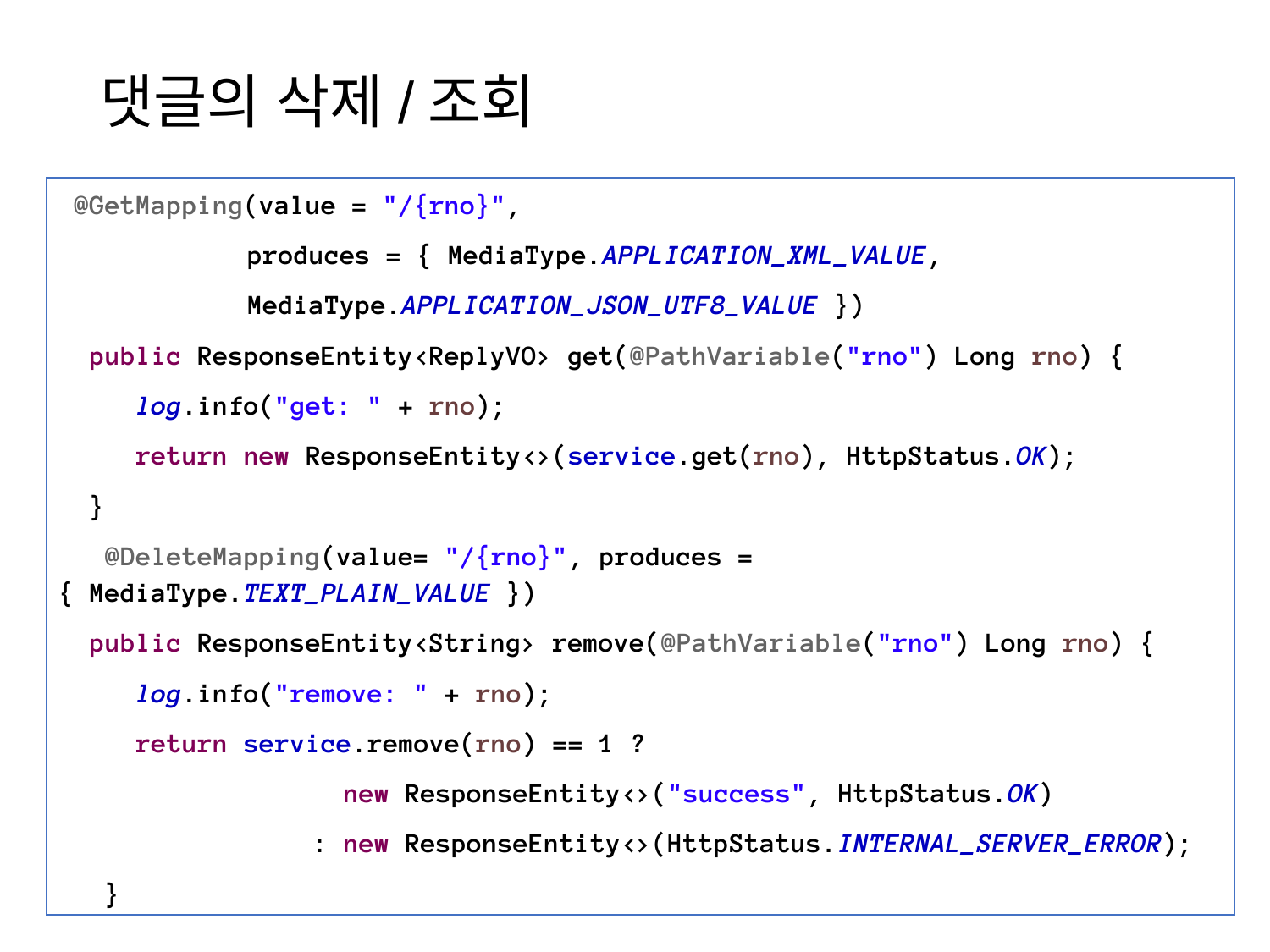

# 댓글의 삭제/조회

 @GetMapping(value = "/{rno}",
     	    produces = { MediaType.APPLICATION_XML_VALUE,
	    MediaType.APPLICATION_JSON_UTF8_VALUE })
  public ResponseEntity<ReplyVO> get(@PathVariable("rno") Long rno) {
     log.info("get: " + rno);
     return new ResponseEntity<>(service.get(rno), HttpStatus.OK);
  }
   @DeleteMapping(value= "/{rno}", produces = { MediaType.TEXT_PLAIN_VALUE })
  public ResponseEntity<String> remove(@PathVariable("rno") Long rno) {
     log.info("remove: " + rno);
     return service.remove(rno) == 1 ?
		  new ResponseEntity<>("success", HttpStatus.OK)
        		: new ResponseEntity<>(HttpStatus.INTERNAL_SERVER_ERROR);
   }